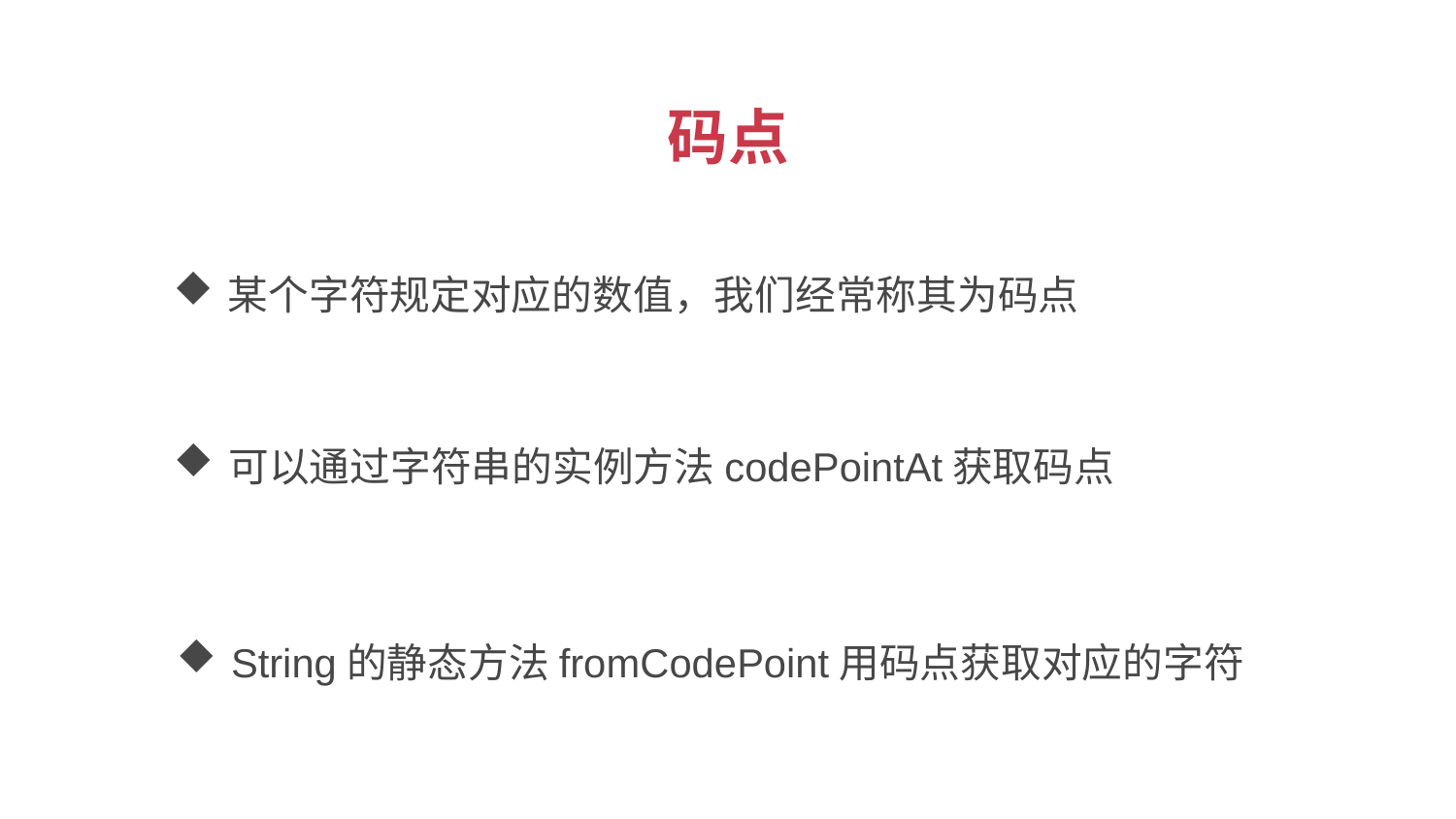

码点
某个字符规定对应的数值，我们经常称其为码点
可以通过字符串的实例方法codePointAt获取码点
String的静态方法fromCodePoint用码点获取对应的字符